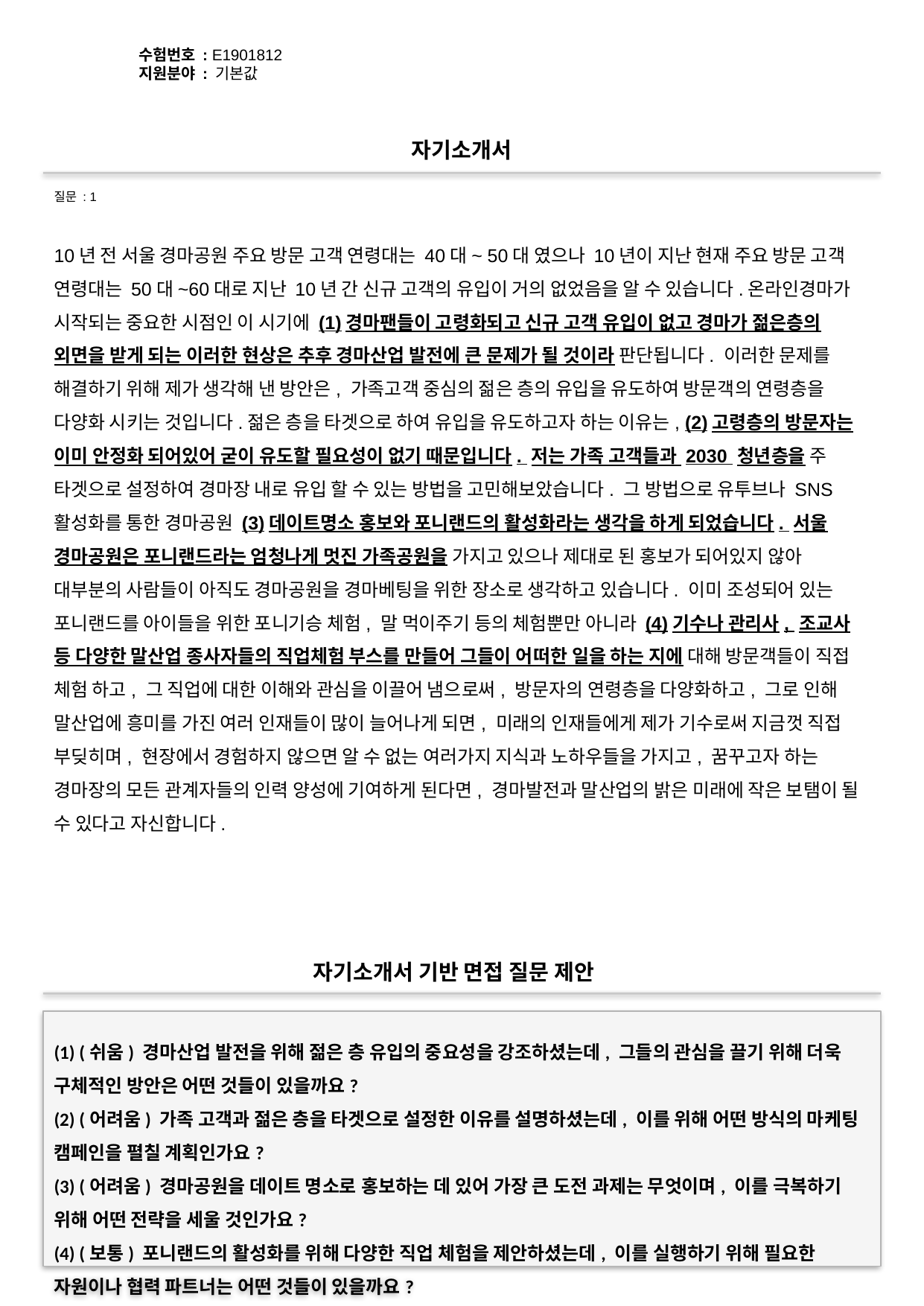

수험번호 : E1901812
지원분야 : 기본값
#

자기소개서

질문 : 1

10년 전 서울 경마공원 주요 방문 고객 연령대는 40대~ 50대 였으나 10년이 지난 현재 주요 방문 고객 연령대는 50대~60대로 지난 10년 간 신규 고객의 유입이 거의 없었음을 알 수 있습니다.온라인경마가 시작되는 중요한 시점인 이 시기에 (1)경마팬들이 고령화되고 신규 고객 유입이 없고 경마가 젊은층의 외면을 받게 되는 이러한 현상은 추후 경마산업 발전에 큰 문제가 될 것이라 판단됩니다. 이러한 문제를 해결하기 위해 제가 생각해 낸 방안은, 가족고객 중심의 젊은 층의 유입을 유도하여 방문객의 연령층을 다양화 시키는 것입니다.젊은 층을 타겟으로 하여 유입을 유도하고자 하는 이유는, (2)고령층의 방문자는 이미 안정화 되어있어 굳이 유도할 필요성이 없기 때문입니다. 저는 가족 고객들과 2030 청년층을 주 타겟으로 설정하여 경마장 내로 유입 할 수 있는 방법을 고민해보았습니다. 그 방법으로 유투브나 SNS활성화를 통한 경마공원 (3)데이트명소 홍보와 포니랜드의 활성화라는 생각을 하게 되었습니다. 서울 경마공원은 포니랜드라는 엄청나게 멋진 가족공원을 가지고 있으나 제대로 된 홍보가 되어있지 않아 대부분의 사람들이 아직도 경마공원을 경마베팅을 위한 장소로 생각하고 있습니다. 이미 조성되어 있는 포니랜드를 아이들을 위한 포니기승 체험, 말 먹이주기 등의 체험뿐만 아니라 (4)기수나 관리사, 조교사 등 다양한 말산업 종사자들의 직업체험 부스를 만들어 그들이 어떠한 일을 하는 지에 대해 방문객들이 직접 체험 하고, 그 직업에 대한 이해와 관심을 이끌어 냄으로써, 방문자의 연령층을 다양화하고, 그로 인해 말산업에 흥미를 가진 여러 인재들이 많이 늘어나게 되면, 미래의 인재들에게 제가 기수로써 지금껏 직접 부딪히며, 현장에서 경험하지 않으면 알 수 없는 여러가지 지식과 노하우들을 가지고, 꿈꾸고자 하는 경마장의 모든 관계자들의 인력 양성에 기여하게 된다면, 경마발전과 말산업의 밝은 미래에 작은 보탬이 될 수 있다고 자신합니다.

자기소개서 기반 면접 질문 제안

(1) (쉬움) 경마산업 발전을 위해 젊은 층 유입의 중요성을 강조하셨는데, 그들의 관심을 끌기 위해 더욱 구체적인 방안은 어떤 것들이 있을까요?
(2) (어려움) 가족 고객과 젊은 층을 타겟으로 설정한 이유를 설명하셨는데, 이를 위해 어떤 방식의 마케팅 캠페인을 펼칠 계획인가요?
(3) (어려움) 경마공원을 데이트 명소로 홍보하는 데 있어 가장 큰 도전 과제는 무엇이며, 이를 극복하기 위해 어떤 전략을 세울 것인가요?
(4) (보통) 포니랜드의 활성화를 위해 다양한 직업 체험을 제안하셨는데, 이를 실행하기 위해 필요한 자원이나 협력 파트너는 어떤 것들이 있을까요?